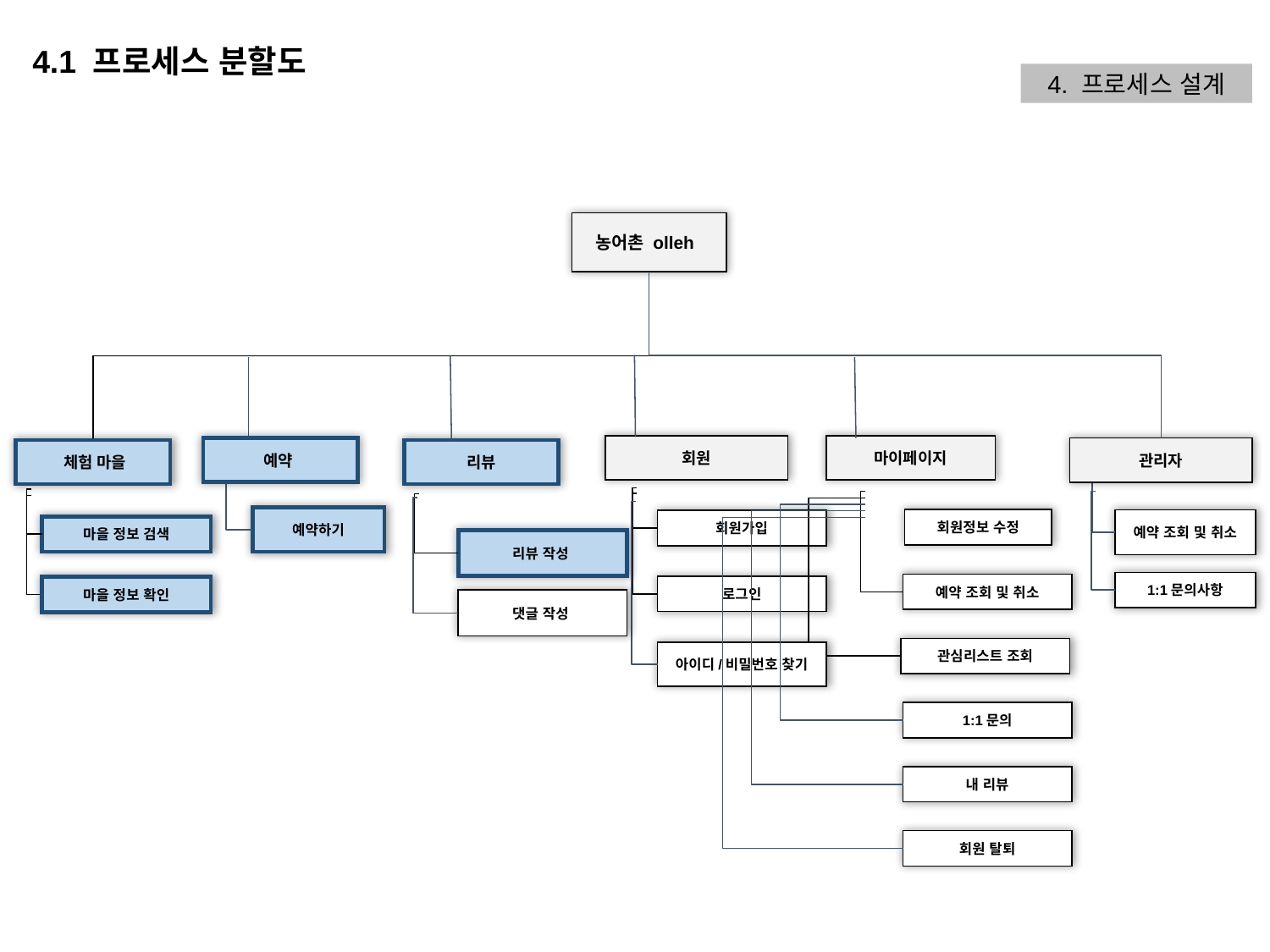

4.1 프로세스 분할도
4. 프로세스 설계
농어촌 olleh
회원

마이페이지
예약
관리자
 체험 마을
리뷰
예약하기
회원정보 수정
예약 조회 및 취소
회원가입
마을 정보 검색
리뷰 작성
1:1문의사항
예약 조회 및 취소
로그인
마을 정보 확인
댓글 작성
관심리스트 조회
아이디/비밀번호 찾기
1:1문의
내 리뷰
회원 탈퇴